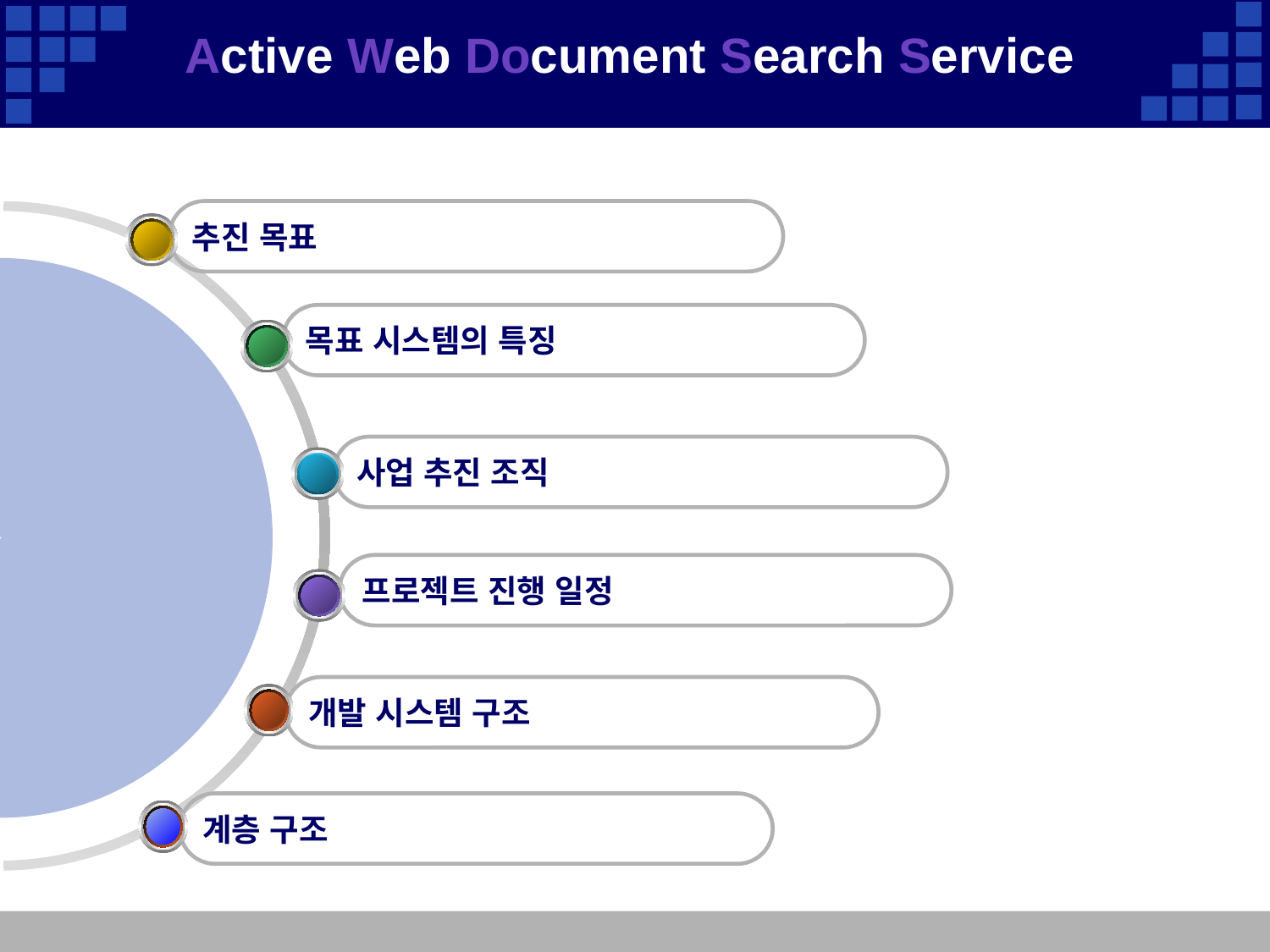

# Active Web Document Search Service
추진 목표

목표 시스템의 특징

사업 추진 조직

프로젝트 진행 일정

개발 시스템 구조

계층 구조